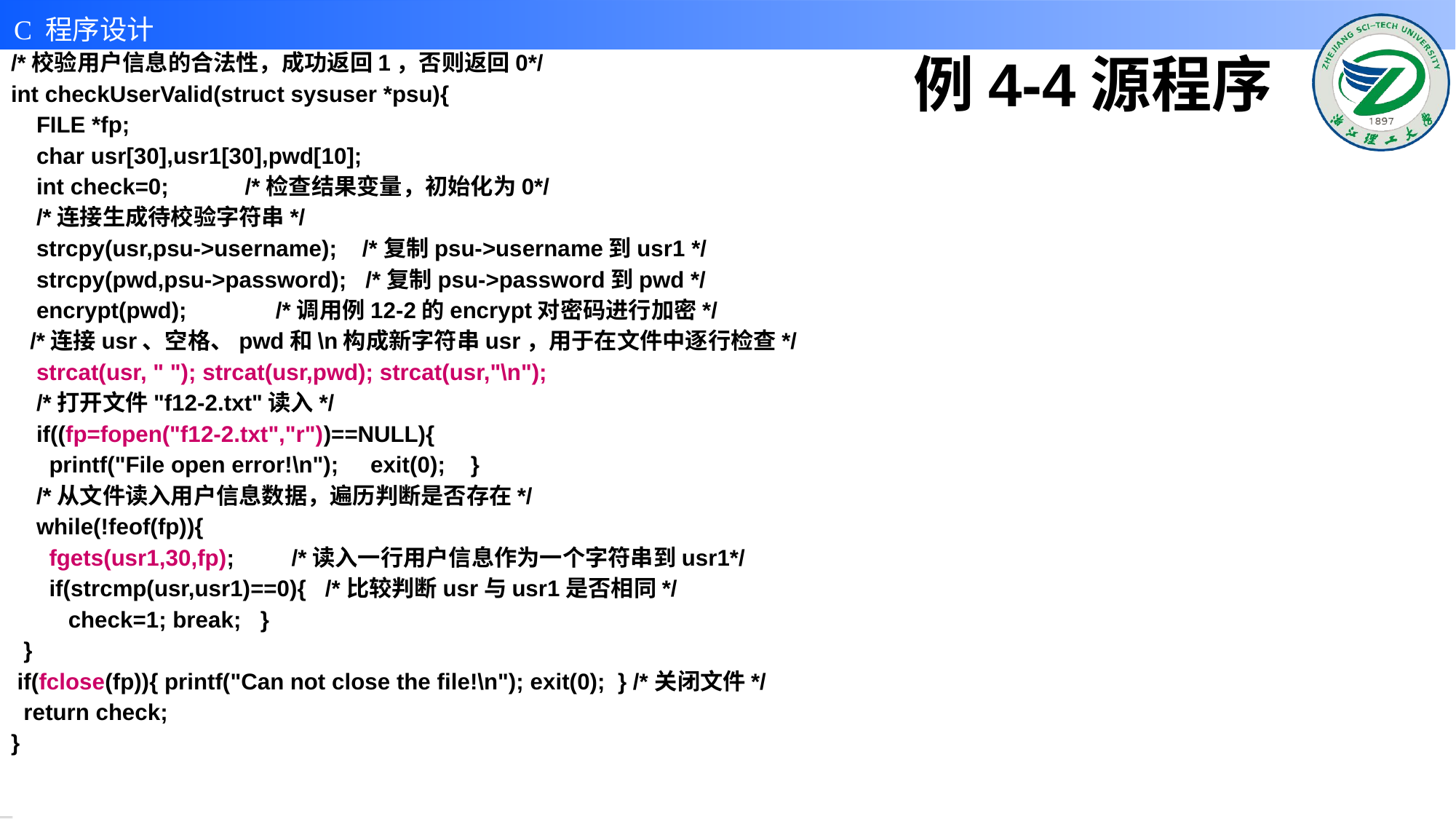

# 例4-4源程序
/*校验用户信息的合法性，成功返回1，否则返回0*/
int checkUserValid(struct sysuser *psu){
    FILE *fp;
    char usr[30],usr1[30],pwd[10];
    int check=0;            /*检查结果变量，初始化为0*/
    /*连接生成待校验字符串*/
    strcpy(usr,psu->username);    /*复制psu->username到usr1 */
    strcpy(pwd,psu->password);   /*复制psu->password到pwd */
    encrypt(pwd);              /*调用例12-2的encrypt对密码进行加密*/
   /*连接usr、空格、pwd和\n构成新字符串usr，用于在文件中逐行检查*/
    strcat(usr, " "); strcat(usr,pwd); strcat(usr,"\n");
    /*打开文件"f12-2.txt"读入*/
    if((fp=fopen("f12-2.txt","r"))==NULL){
      printf("File open error!\n");     exit(0);    }
    /*从文件读入用户信息数据，遍历判断是否存在*/
    while(!feof(fp)){
      fgets(usr1,30,fp);         /*读入一行用户信息作为一个字符串到usr1*/
      if(strcmp(usr,usr1)==0){   /*比较判断usr与usr1是否相同*/
         check=1; break;   }
  }
 if(fclose(fp)){ printf("Can not close the file!\n"); exit(0);  } /*关闭文件*/
  return check;
}